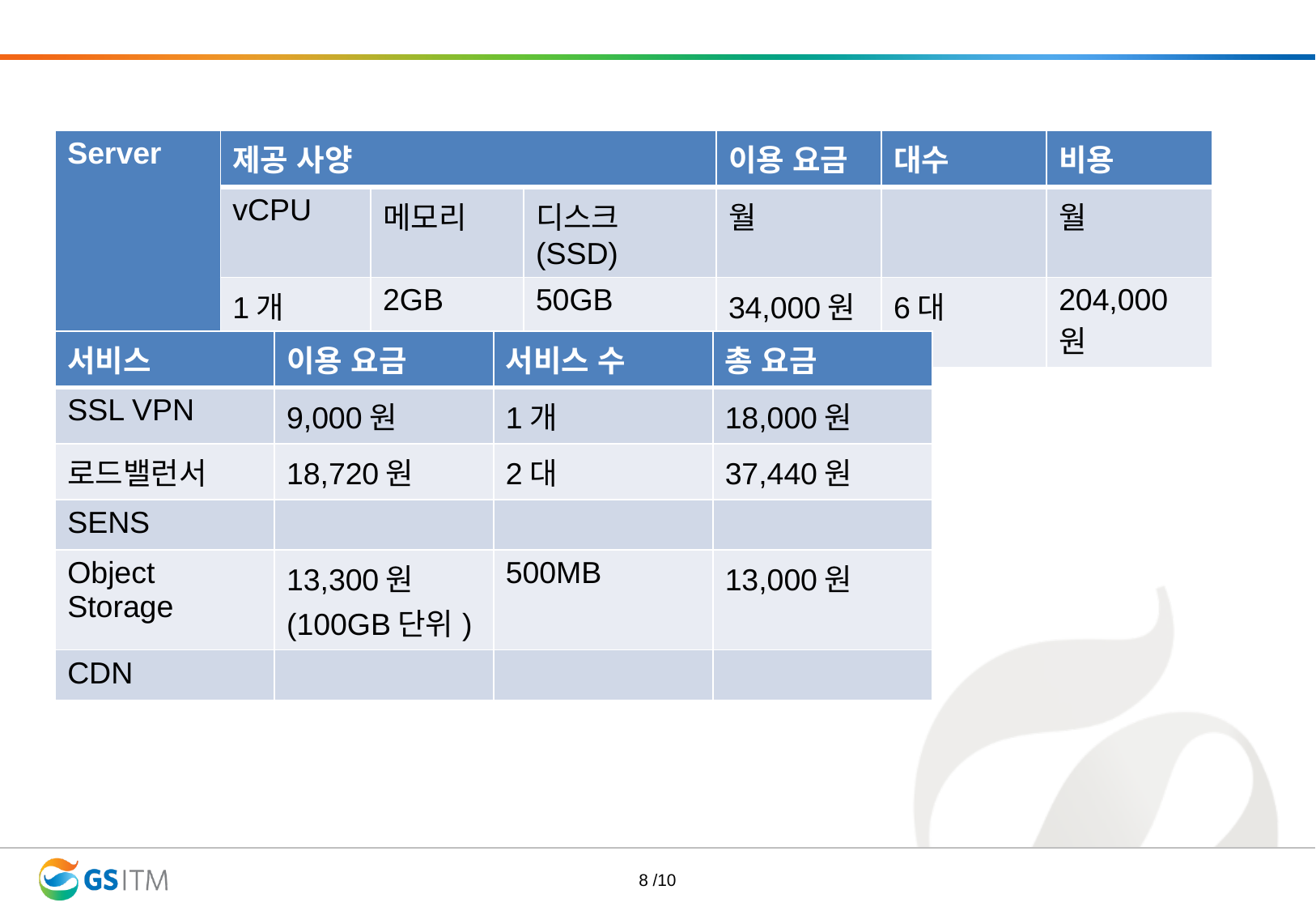

| Server | 제공 사양 |  |  | 이용 요금 | 대수 | 비용 |
| --- | --- | --- | --- | --- | --- | --- |
|  | vCPU | 메모리 | 디스크(SSD) | 월 |  | 월 |
|  | 1개 | 2GB | 50GB | 34,000원 | 6대 | 204,000원 |
| 서비스 | 이용 요금 | 서비스 수 | 총 요금 |
| --- | --- | --- | --- |
| SSL VPN | 9,000원 | 1개 | 18,000원 |
| 로드밸런서 | 18,720원 | 2대 | 37,440원 |
| SENS |  |  |  |
| Object Storage | 13,300원(100GB단위) | 500MB | 13,000원 |
| CDN |  |  |  |